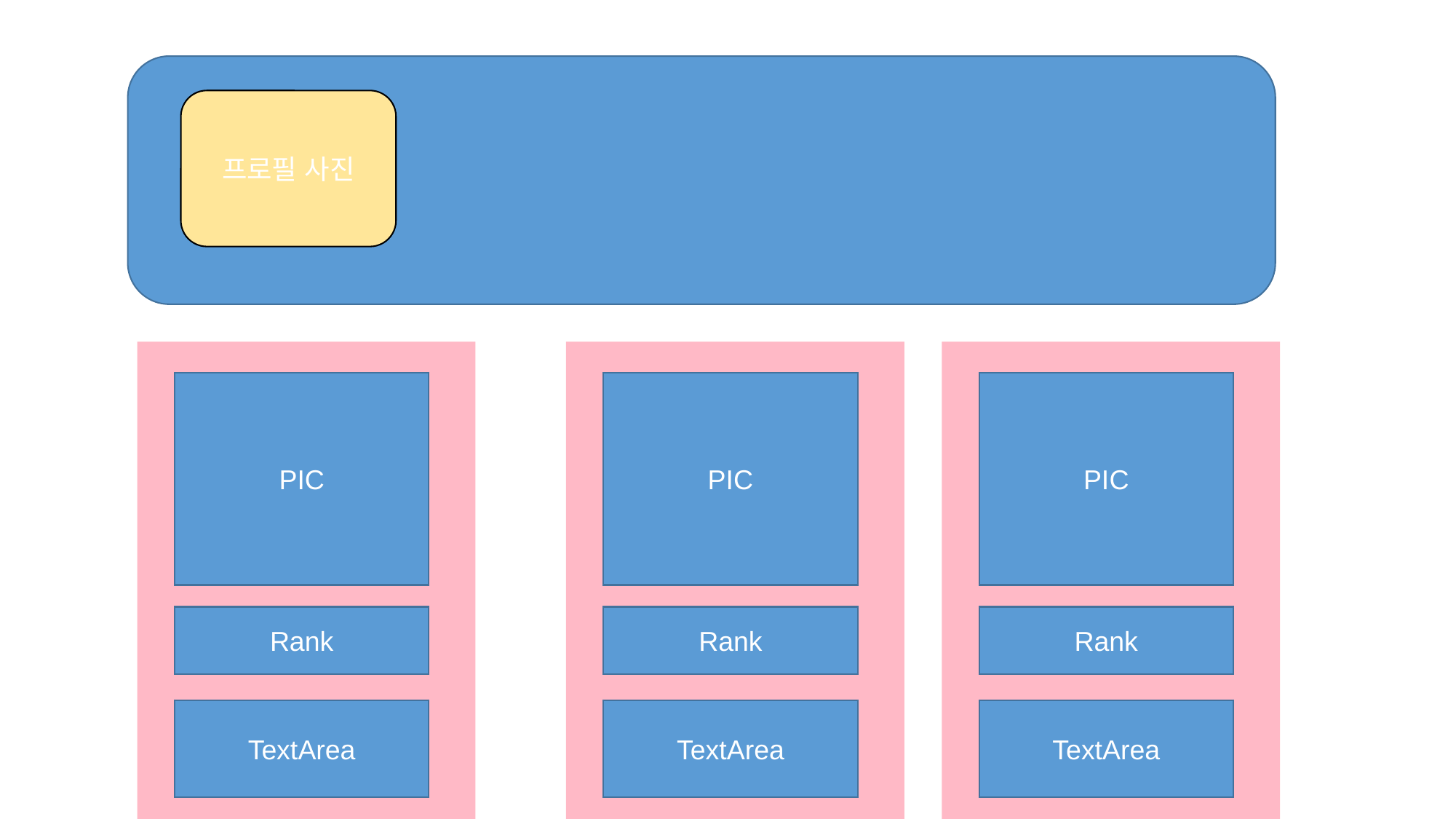

프로필 사진

PIC
PIC
PIC
Rank
Rank
Rank
TextArea
TextArea
TextArea